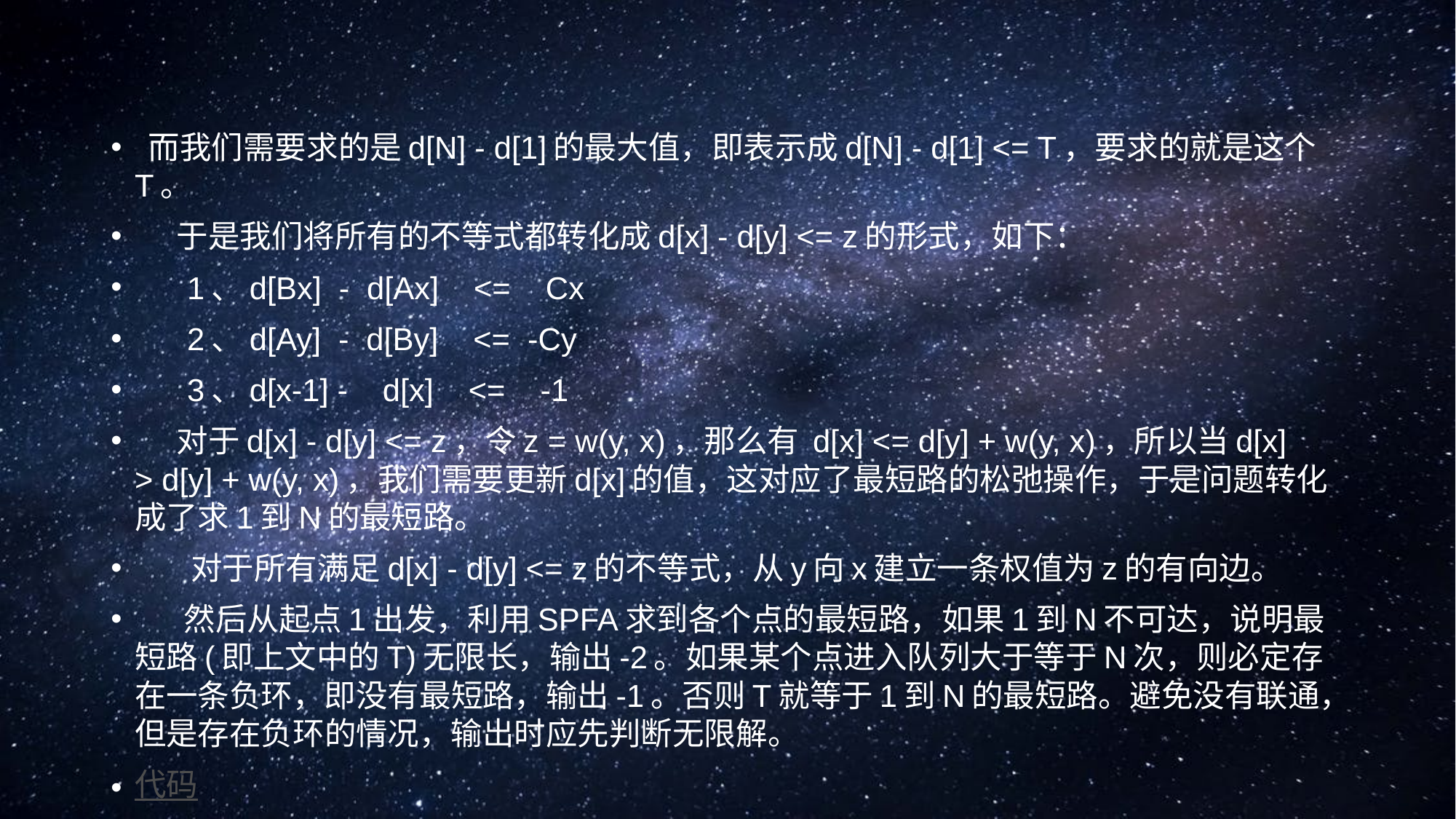

#
 而我们需要求的是d[N] - d[1]的最大值，即表示成d[N] - d[1] <= T，要求的就是这个T。
     于是我们将所有的不等式都转化成d[x] - d[y] <= z的形式，如下：
      1、d[Bx]  -  d[Ax]    <=    Cx
      2、d[Ay]  -  d[By]    <=  -Cy
      3、d[x-1] -    d[x]    <=    -1
     对于d[x] - d[y] <= z，令z = w(y, x)，那么有 d[x] <= d[y] + w(y, x)，所以当d[x] > d[y] + w(y, x)，我们需要更新d[x]的值，这对应了最短路的松弛操作，于是问题转化成了求1到N的最短路。
       对于所有满足d[x] - d[y] <= z的不等式，从y向x建立一条权值为z的有向边。
      然后从起点1出发，利用SPFA求到各个点的最短路，如果1到N不可达，说明最短路(即上文中的T)无限长，输出-2。如果某个点进入队列大于等于N次，则必定存在一条负环，即没有最短路，输出-1。否则T就等于1到N的最短路。避免没有联通，但是存在负环的情况，输出时应先判断无限解。
代码